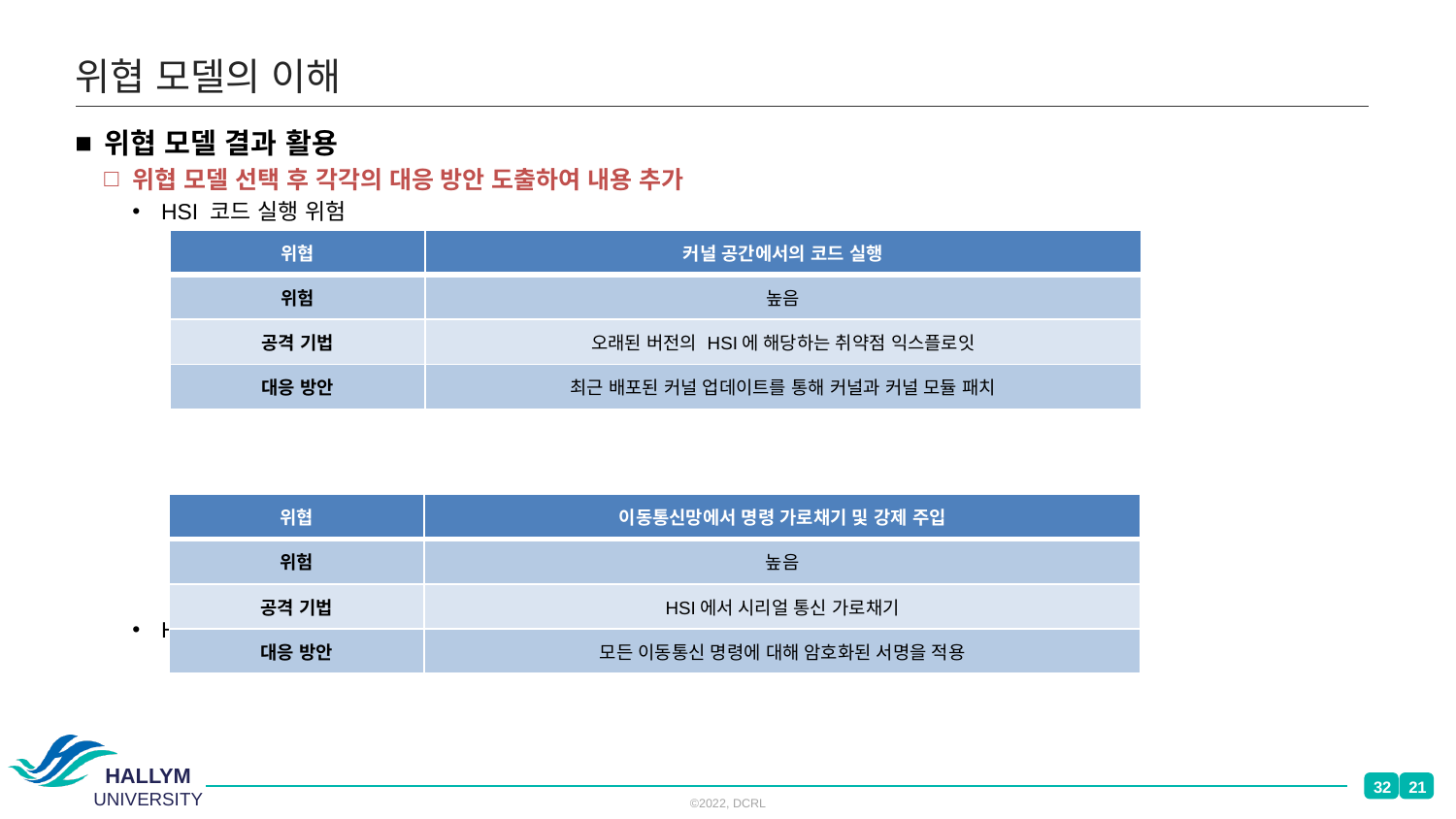

# 위협 모델의 이해
위협 모델 결과 활용
위협 모델 선택 후 각각의 대응 방안 도출하여 내용 추가
HSI 코드 실행 위험

HSI 명령 가로채기

| 위협 | 커널 공간에서의 코드 실행 |
| --- | --- |
| 위험 | 높음 |
| 공격 기법 | 오래된 버전의 HSI에 해당하는 취약점 익스플로잇 |
| 대응 방안 | 최근 배포된 커널 업데이트를 통해 커널과 커널 모듈 패치 |
| 위협 | 이동통신망에서 명령 가로채기 및 강제 주입 |
| --- | --- |
| 위험 | 높음 |
| 공격 기법 | HSI에서 시리얼 통신 가로채기 |
| 대응 방안 | 모든 이동통신 명령에 대해 암호화된 서명을 적용 |